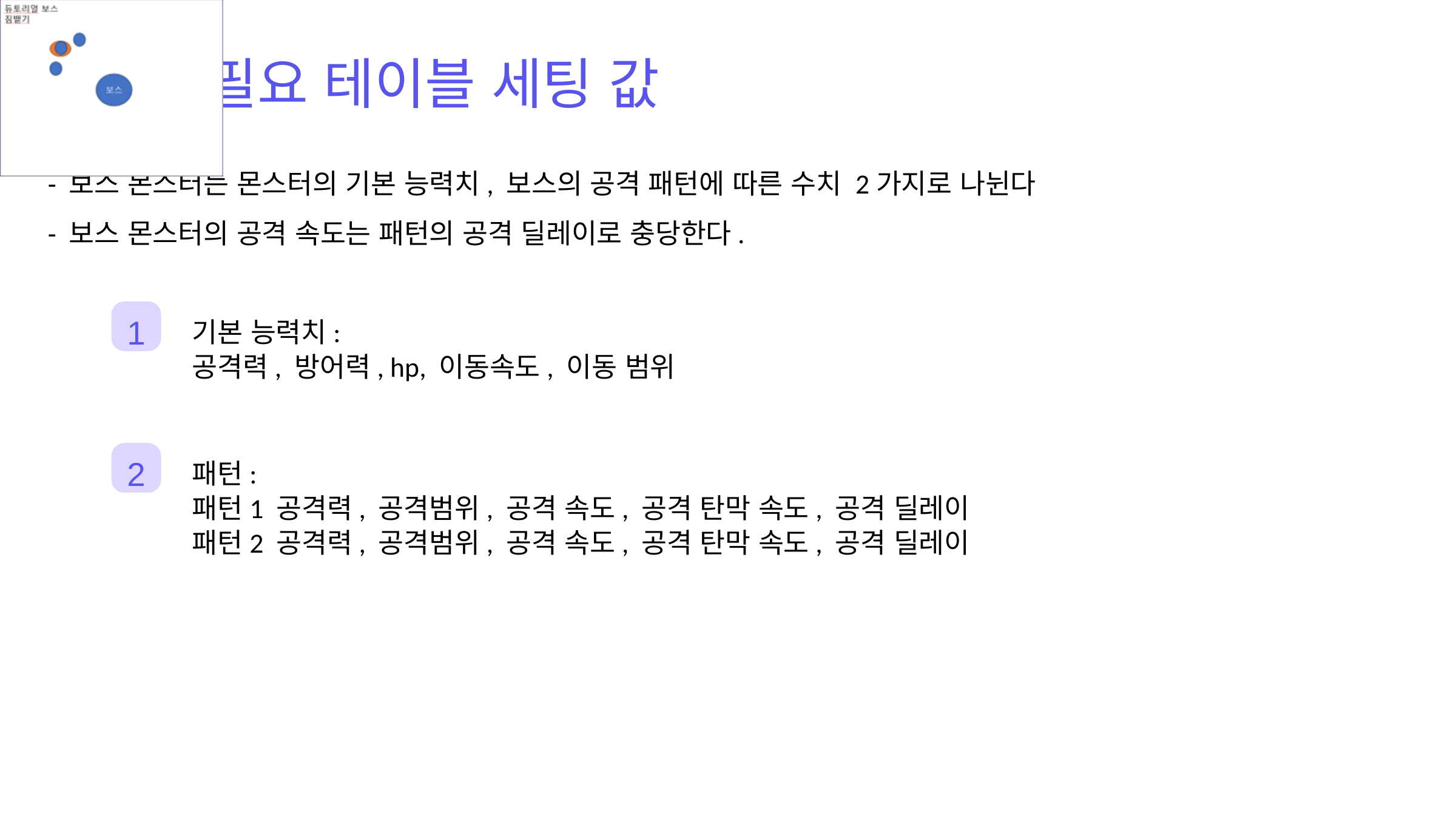

보스: 필요 테이블 세팅 값
- 보스 몬스터는 몬스터의 기본 능력치, 보스의 공격 패턴에 따른 수치 2가지로 나뉜다
- 보스 몬스터의 공격 속도는 패턴의 공격 딜레이로 충당한다.

1
기본 능력치:
공격력, 방어력, hp, 이동속도, 이동 범위

2
패턴:
패턴1 공격력, 공격범위, 공격 속도, 공격 탄막 속도, 공격 딜레이
패턴2 공격력, 공격범위, 공격 속도, 공격 탄막 속도, 공격 딜레이